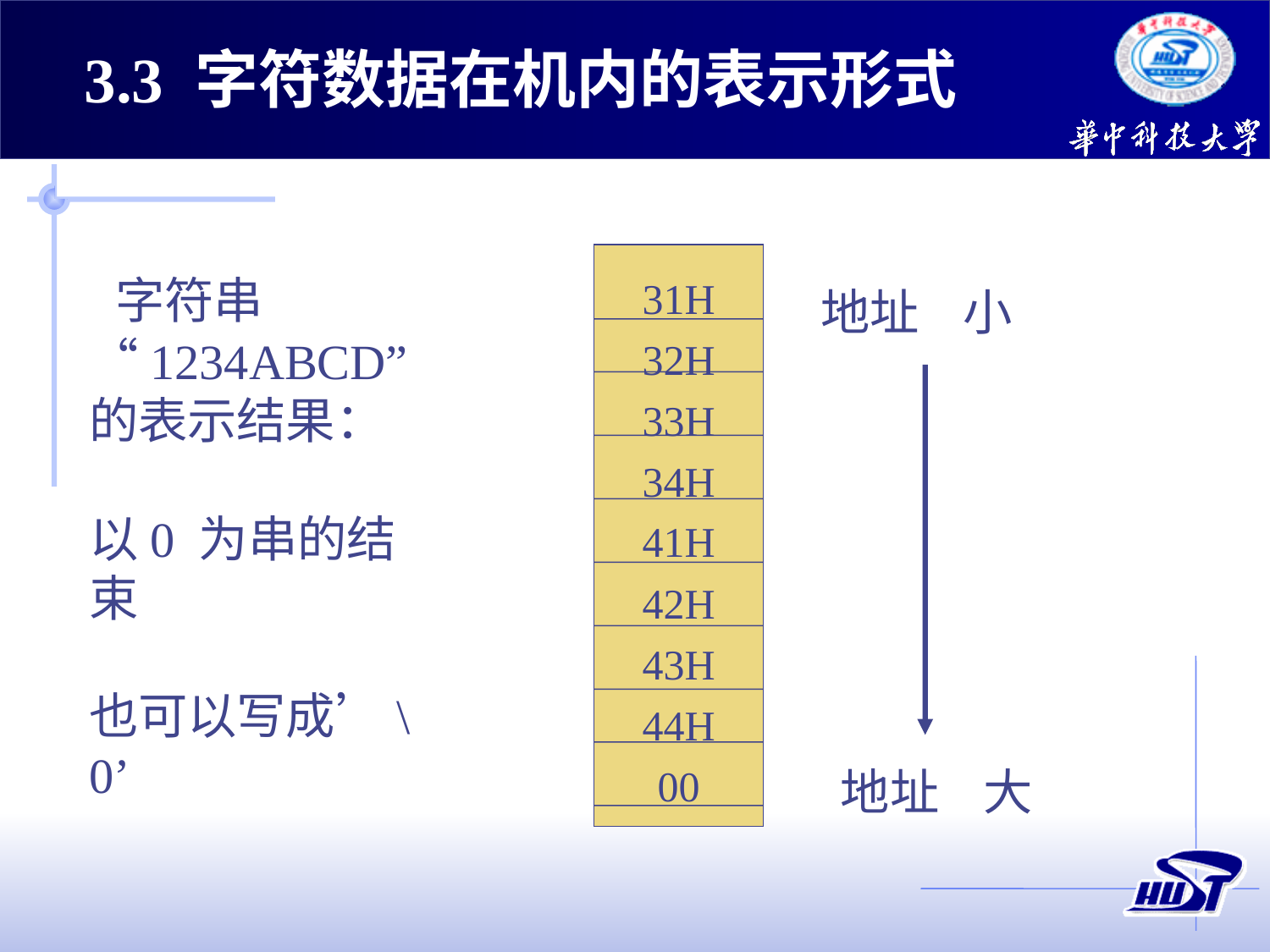

3.3 字符数据在机内的表示形式
31H
32H
33H
34H
41H
42H
43H
44H
00
 字符串 “1234ABCD” 的表示结果：

以0 为串的结束

也可以写成’\0’
地址    小

地址    大